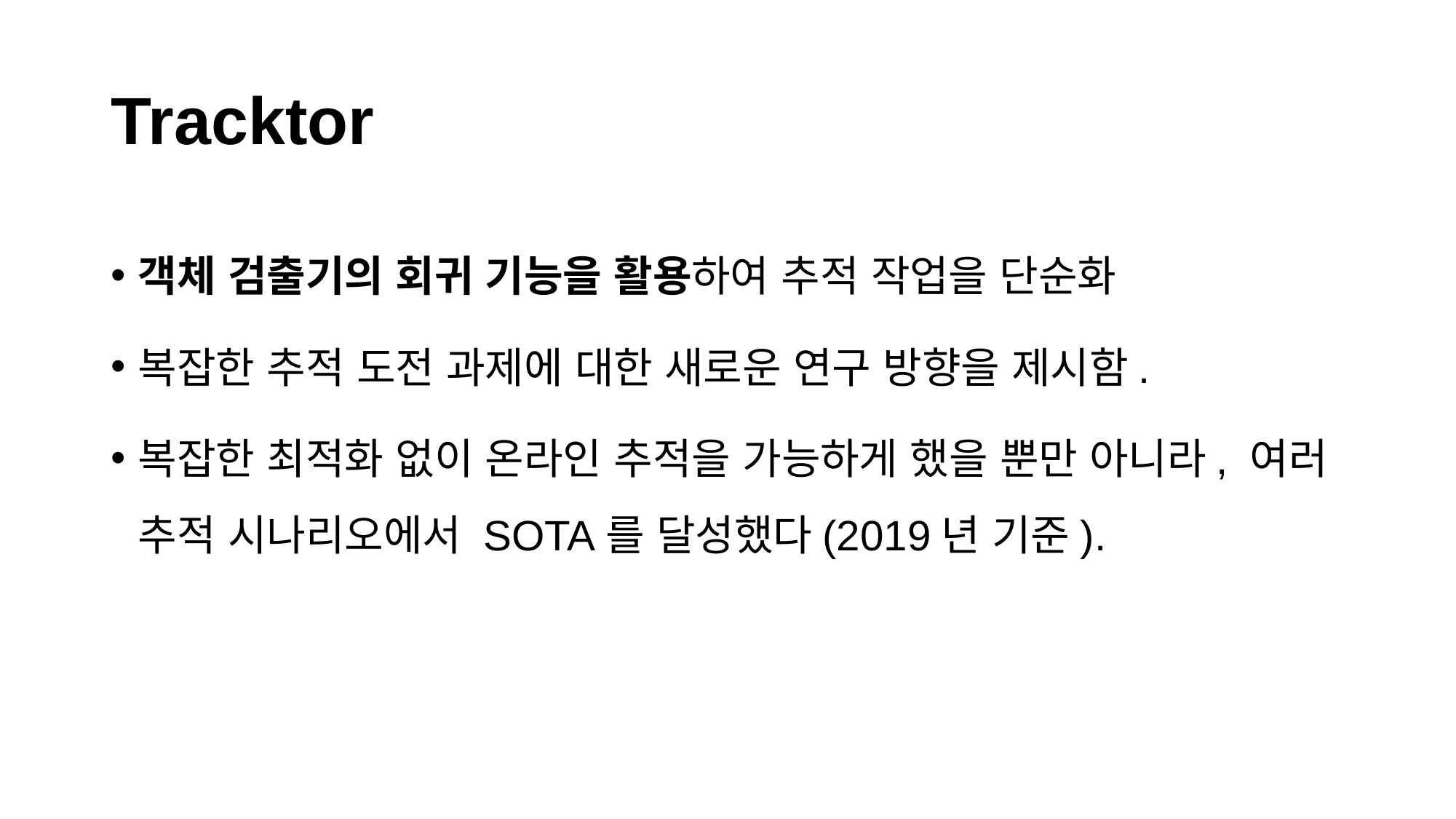

# Tracktor
객체 검출기의 회귀 기능을 활용하여 추적 작업을 단순화
복잡한 추적 도전 과제에 대한 새로운 연구 방향을 제시함.
복잡한 최적화 없이 온라인 추적을 가능하게 했을 뿐만 아니라, 여러 추적 시나리오에서 SOTA를 달성했다(2019년 기준).